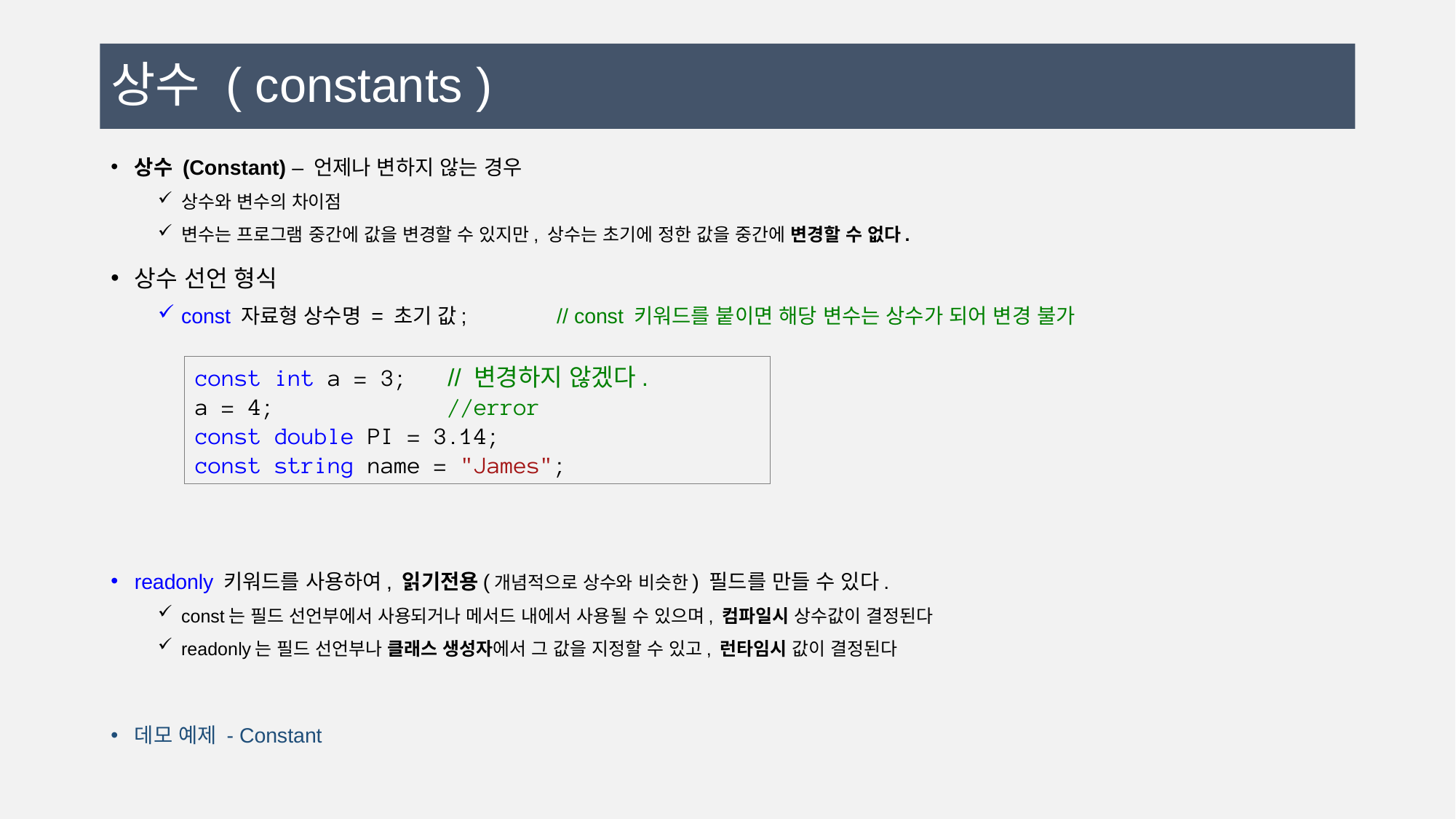

# 상수 ( constants )
상수 (Constant) – 언제나 변하지 않는 경우
상수와 변수의 차이점
변수는 프로그램 중간에 값을 변경할 수 있지만, 상수는 초기에 정한 값을 중간에 변경할 수 없다.
상수 선언 형식
const 자료형 상수명 = 초기 값;  	// const 키워드를 붙이면 해당 변수는 상수가 되어 변경 불가

readonly 키워드를 사용하여, 읽기전용(개념적으로 상수와 비슷한) 필드를 만들 수 있다.
const는 필드 선언부에서 사용되거나 메서드 내에서 사용될 수 있으며, 컴파일시 상수값이 결정된다
readonly는 필드 선언부나 클래스 생성자에서 그 값을 지정할 수 있고, 런타임시 값이 결정된다

데모 예제 - Constant
const int a = 3;   // 변경하지 않겠다.
a = 4;             //error
const double PI = 3.14;
const string name = "James";